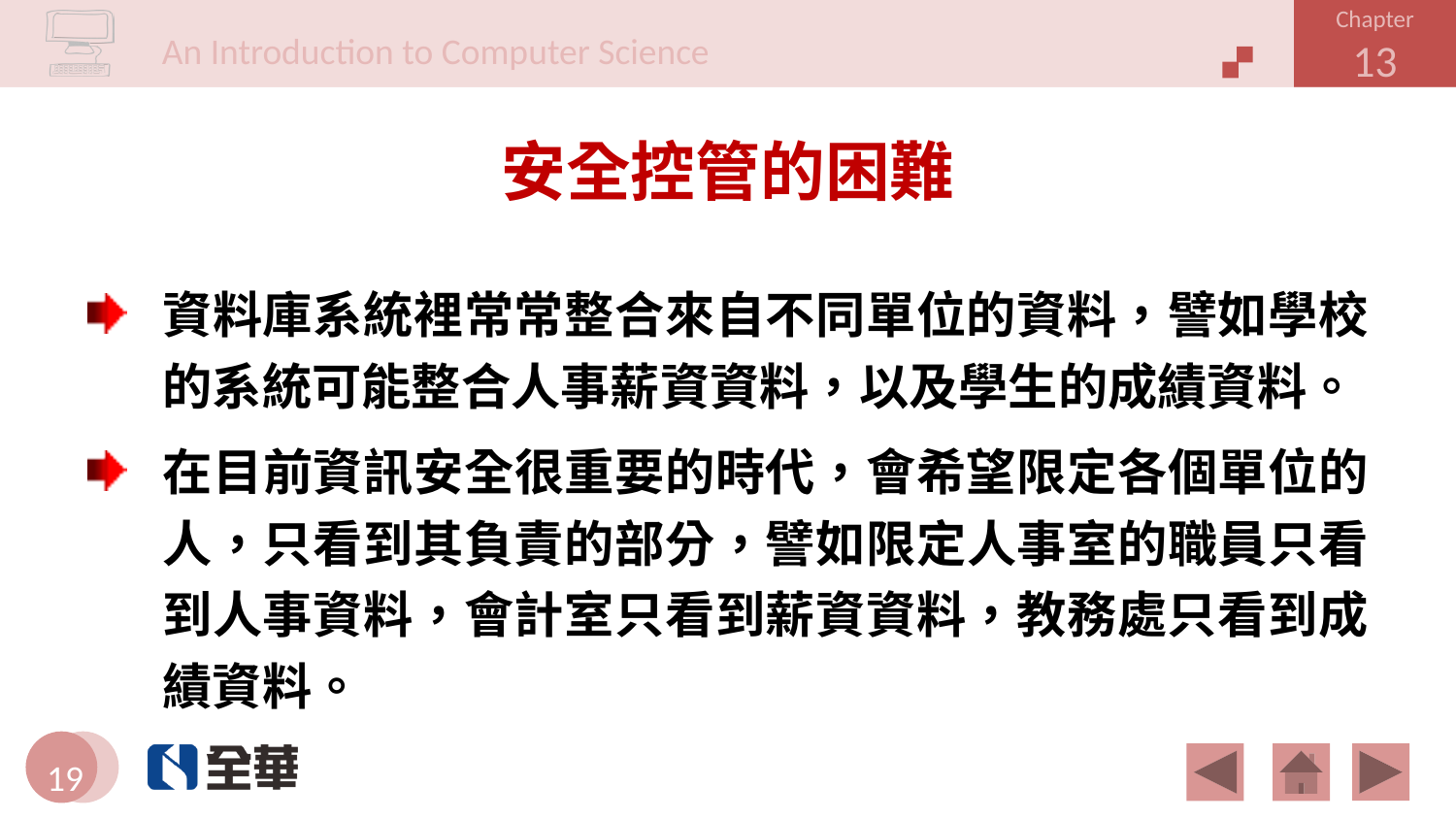

# 安全控管的困難
資料庫系統裡常常整合來自不同單位的資料，譬如學校的系統可能整合人事薪資資料，以及學生的成績資料。
在目前資訊安全很重要的時代，會希望限定各個單位的人，只看到其負責的部分，譬如限定人事室的職員只看到人事資料，會計室只看到薪資資料，教務處只看到成績資料。